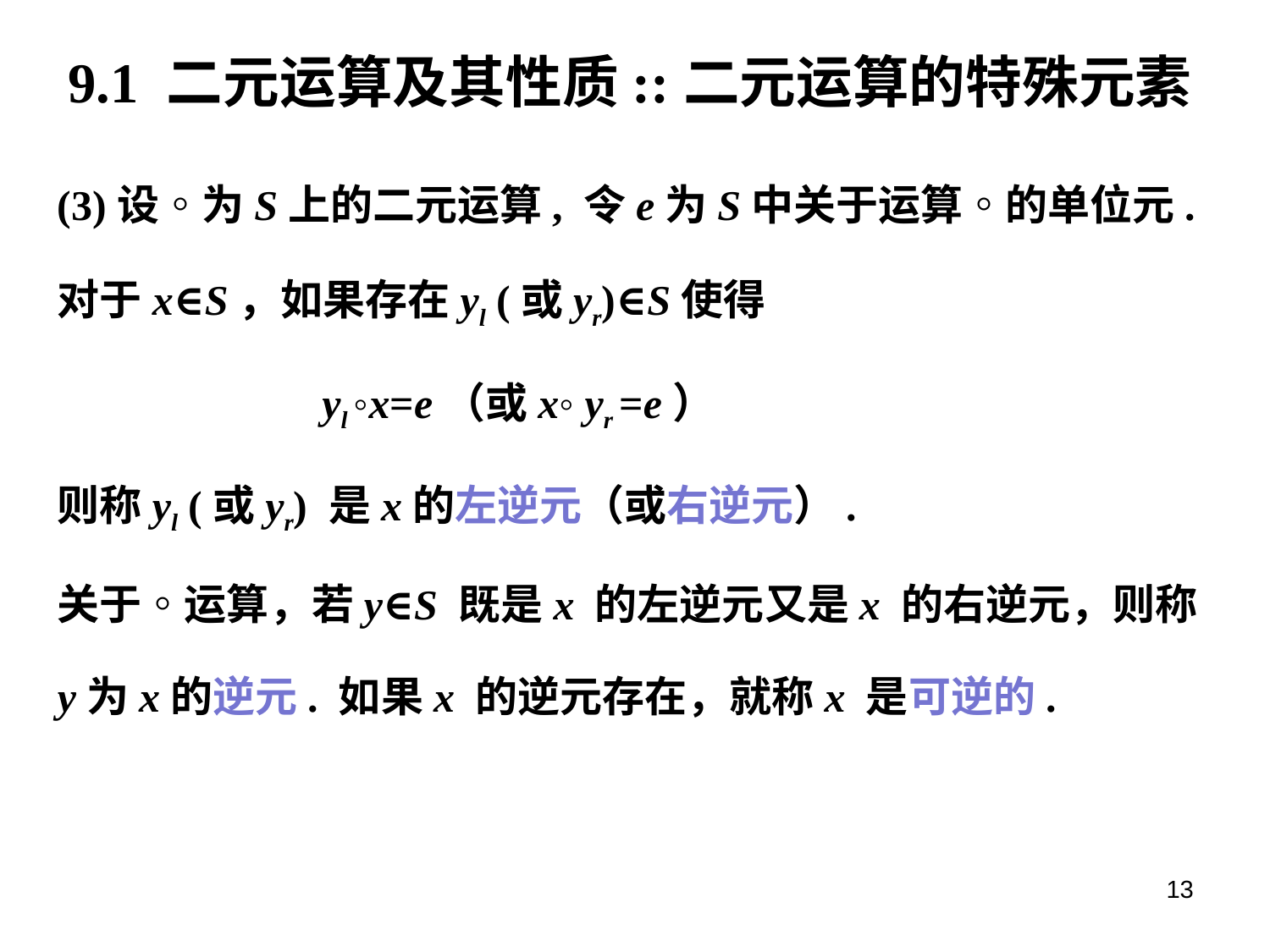

# 9.1 二元运算及其性质::二元运算的特殊元素
(3)设◦为S上的二元运算, 令e为S中关于运算◦的单位元.
对于x∈S，如果存在yl (或yr)∈S使得
		 yl ◦x=e（或x◦ yr =e）
则称yl (或yr) 是x的左逆元（或右逆元）.
关于◦运算，若y∈S 既是x 的左逆元又是x 的右逆元，则称
y为x的逆元. 如果x 的逆元存在，就称x 是可逆的.
13